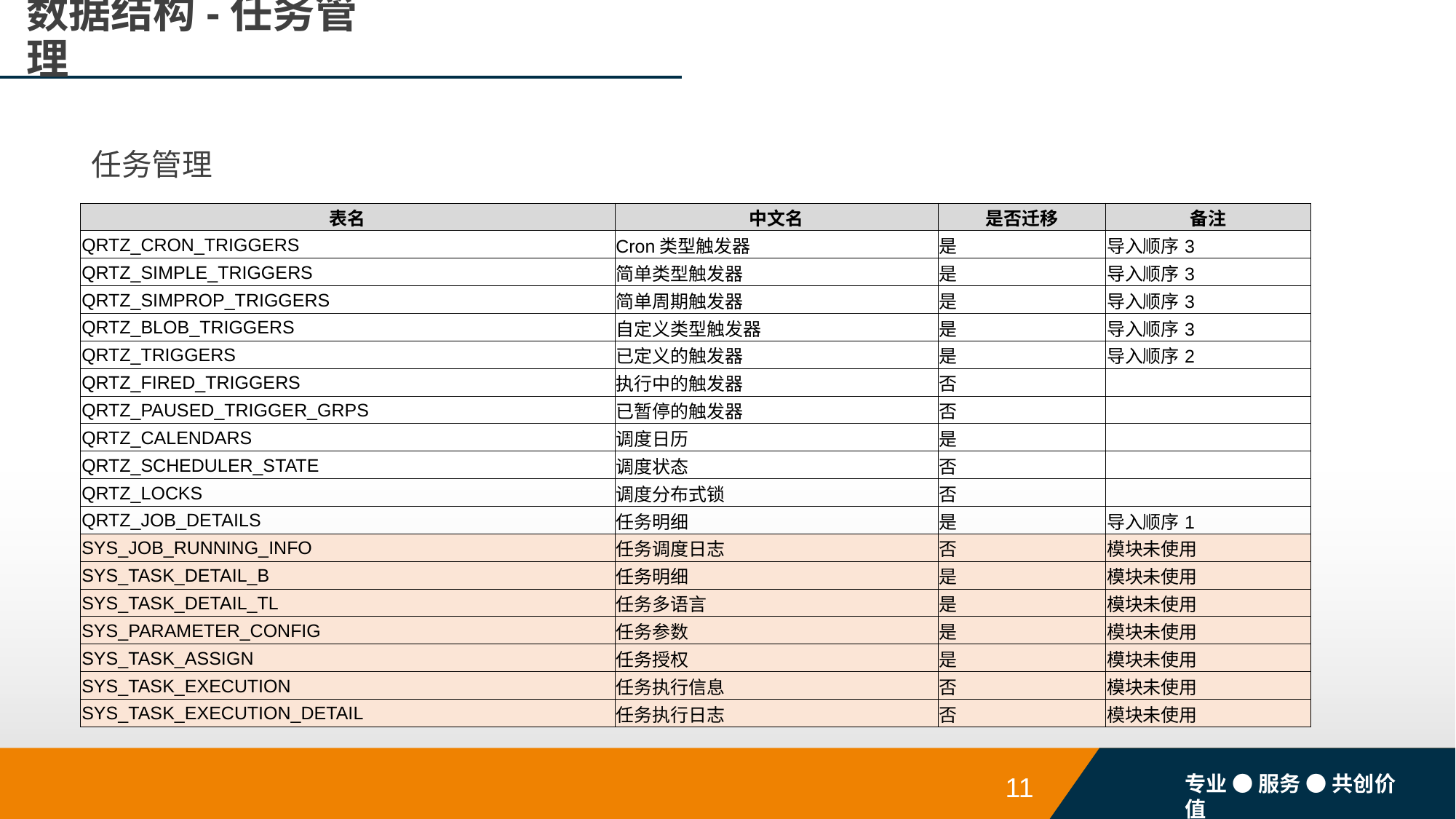

# 数据结构-任务管理
任务管理
| 表名 | 中文名 | 是否迁移 | 备注 |
| --- | --- | --- | --- |
| QRTZ\_CRON\_TRIGGERS | Cron类型触发器 | 是 | 导入顺序3 |
| QRTZ\_SIMPLE\_TRIGGERS | 简单类型触发器 | 是 | 导入顺序3 |
| QRTZ\_SIMPROP\_TRIGGERS | 简单周期触发器 | 是 | 导入顺序3 |
| QRTZ\_BLOB\_TRIGGERS | 自定义类型触发器 | 是 | 导入顺序3 |
| QRTZ\_TRIGGERS | 已定义的触发器 | 是 | 导入顺序2 |
| QRTZ\_FIRED\_TRIGGERS | 执行中的触发器 | 否 |  |
| QRTZ\_PAUSED\_TRIGGER\_GRPS | 已暂停的触发器 | 否 |  |
| QRTZ\_CALENDARS | 调度日历 | 是 |  |
| QRTZ\_SCHEDULER\_STATE | 调度状态 | 否 |  |
| QRTZ\_LOCKS | 调度分布式锁 | 否 |  |
| QRTZ\_JOB\_DETAILS | 任务明细 | 是 | 导入顺序1 |
| SYS\_JOB\_RUNNING\_INFO | 任务调度日志 | 否 | 模块未使用 |
| SYS\_TASK\_DETAIL\_B | 任务明细 | 是 | 模块未使用 |
| SYS\_TASK\_DETAIL\_TL | 任务多语言 | 是 | 模块未使用 |
| SYS\_PARAMETER\_CONFIG | 任务参数 | 是 | 模块未使用 |
| SYS\_TASK\_ASSIGN | 任务授权 | 是 | 模块未使用 |
| SYS\_TASK\_EXECUTION | 任务执行信息 | 否 | 模块未使用 |
| SYS\_TASK\_EXECUTION\_DETAIL | 任务执行日志 | 否 | 模块未使用 |